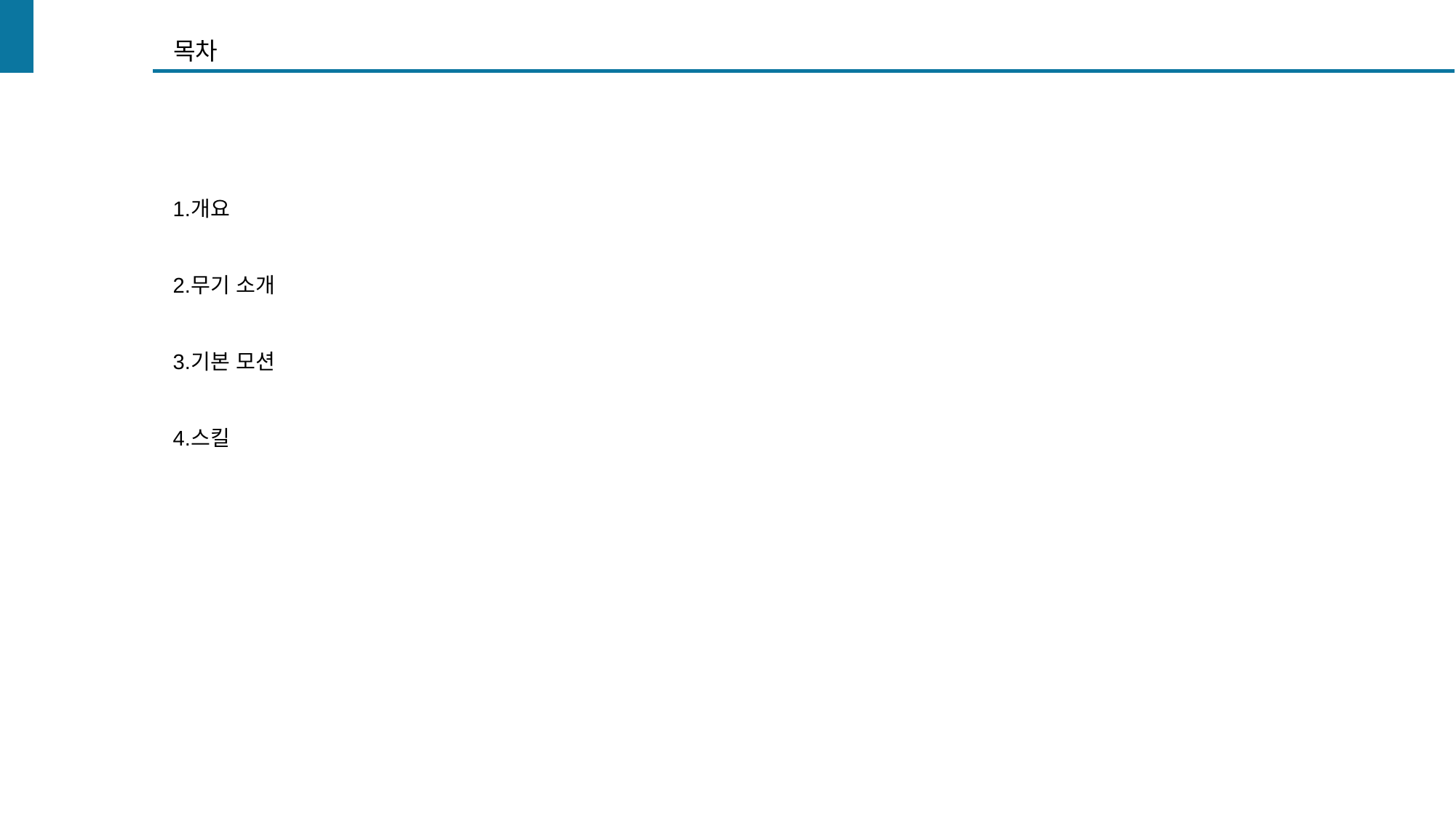

목차
볼드
세미볼드
미디움
개요

무기 소개

기본 모션

스킬